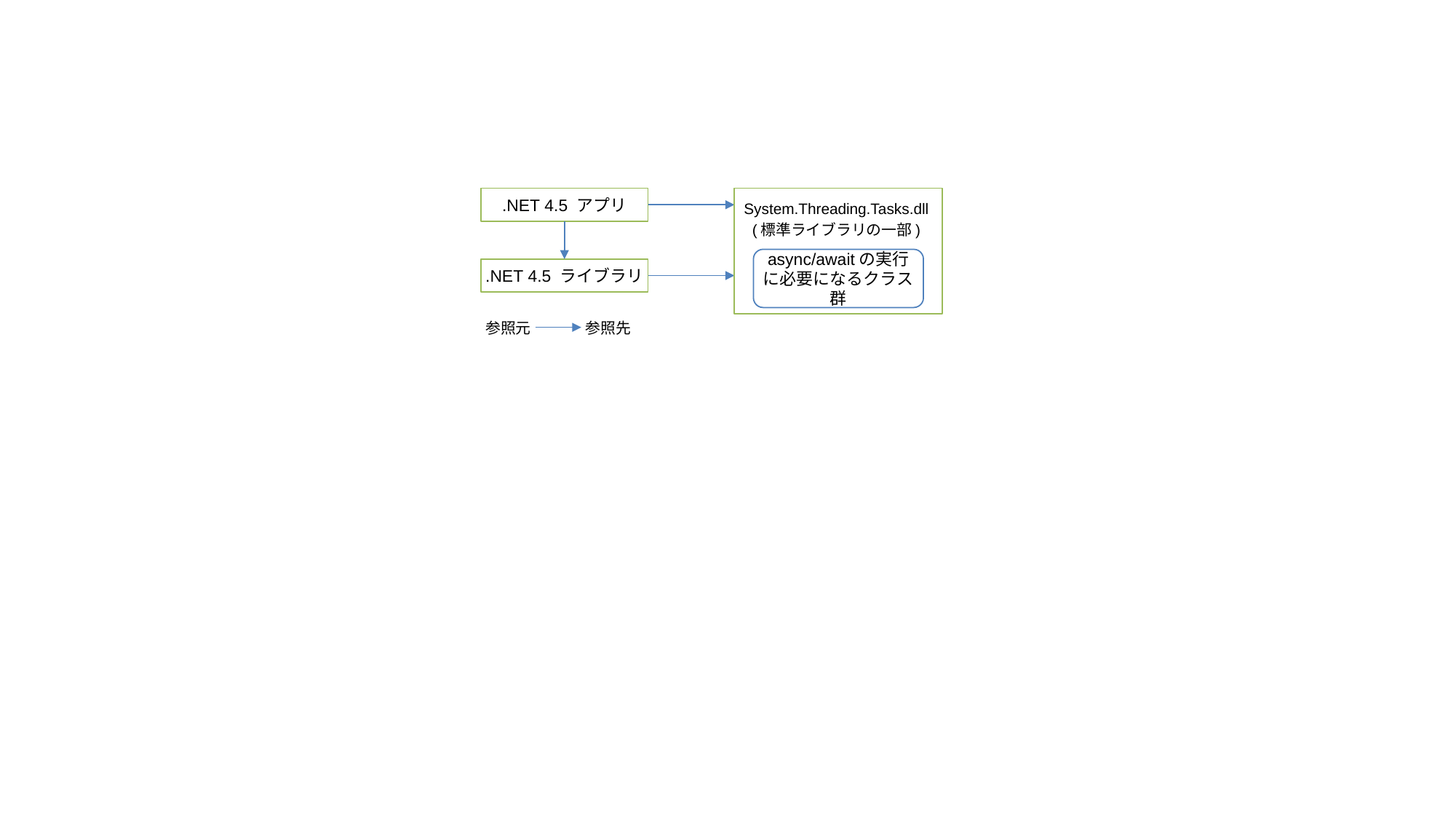

.NET 4.5 アプリ

System.Threading.Tasks.dll
(標準ライブラリの一部)
async/awaitの実行に必要になるクラス群
.NET 4.5 ライブラリ
参照元
参照先